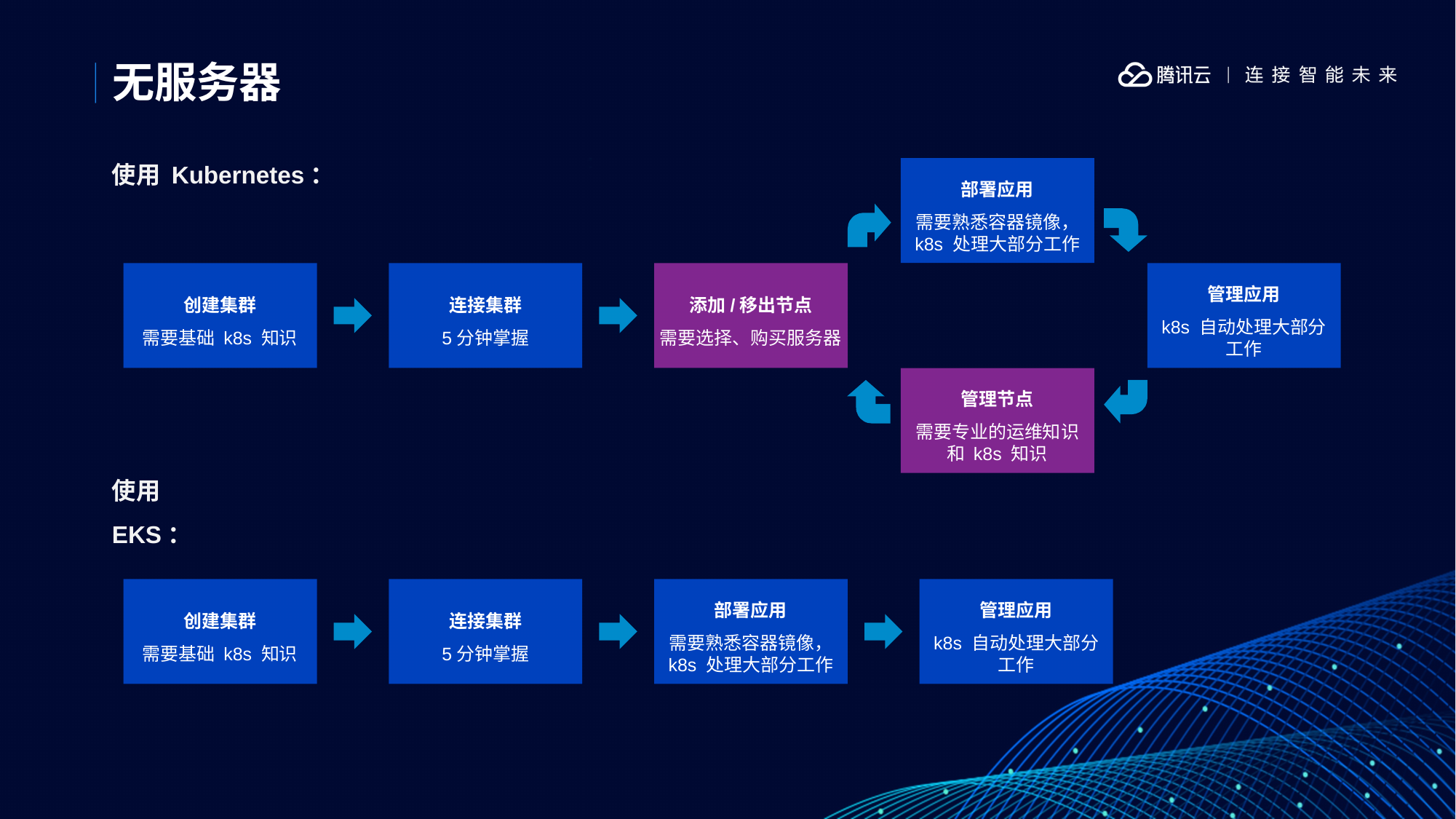

无服务器
使用 Kubernetes：
部署应用
需要熟悉容器镜像，
k8s 处理大部分工作

创建集群
需要基础 k8s 知识
连接集群
5分钟掌握
添加/移出节点
需要选择、购买服务器
管理应用
k8s 自动处理大部分
工作

管理节点
需要专业的运维知识
和 k8s 知识

使用 EKS：
创建集群
需要基础 k8s 知识
连接集群
5分钟掌握
部署应用
需要熟悉容器镜像，
k8s 处理大部分工作
管理应用
k8s 自动处理大部分
工作